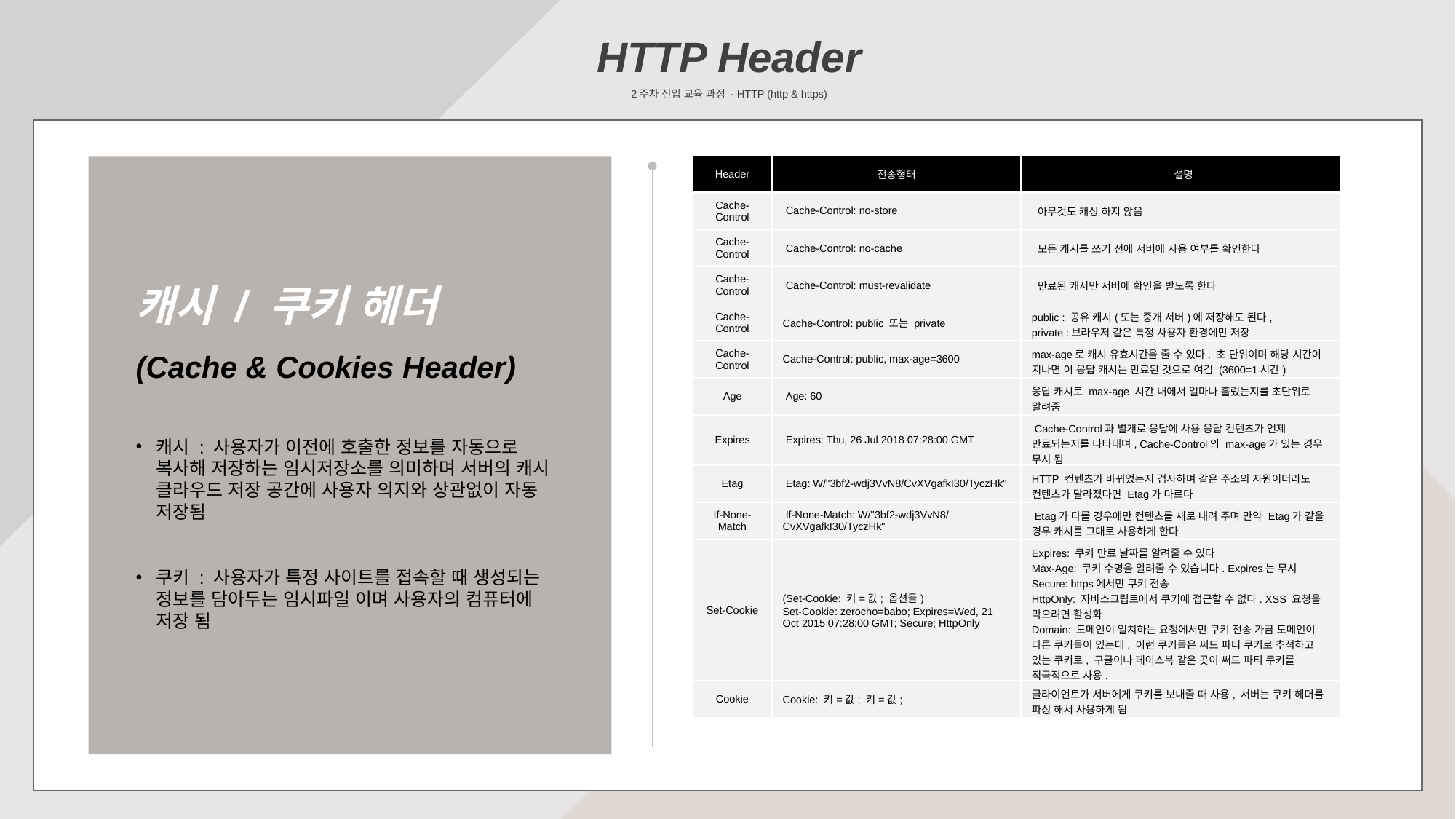

HTTP Header
2주차 신입 교육 과정 - HTTP (http & https)

| Header | 전송형태 | 설명 |
| --- | --- | --- |
| Cache-Control | Cache-Control: no-store | 아무것도 캐싱 하지 않음 |
| Cache-Control | Cache-Control: no-cache | 모든 캐시를 쓰기 전에 서버에 사용 여부를 확인한다 |
| Cache-Control | Cache-Control: must-revalidate | 만료된 캐시만 서버에 확인을 받도록 한다 |
| Cache-Control | Cache-Control: public 또는 private | public : 공유 캐시(또는 중개 서버)에 저장해도 된다, private :브라우저 같은 특정 사용자 환경에만 저장 |
| Cache-Control | Cache-Control: public, max-age=3600 | max-age로 캐시 유효시간을 줄 수 있다. 초 단위이며 해당 시간이 지나면 이 응답 캐시는 만료된 것으로 여김 (3600=1시간) |
| Age | Age: 60 | 응답 캐시로 max-age 시간 내에서 얼마나 흘렀는지를 초단위로 알려줌 |
| Expires | Expires: Thu, 26 Jul 2018 07:28:00 GMT | Cache-Control과 별개로 응답에 사용 응답 컨텐츠가 언제 만료되는지를 나타내며, Cache-Control의 max-age가 있는 경우 무시 됨 |
| Etag | Etag: W/"3bf2-wdj3VvN8/CvXVgafkI30/TyczHk" | HTTP 컨텐츠가 바뀌었는지 검사하며 같은 주소의 자원이더라도 컨텐츠가 달라졌다면 Etag가 다르다 |
| If-None-Match | If-None-Match: W/"3bf2-wdj3VvN8/CvXVgafkI30/TyczHk" | Etag가 다를 경우에만 컨텐츠를 새로 내려 주며 만약 Etag가 같을 경우 캐시를 그대로 사용하게 한다 |
| Set-Cookie | (Set-Cookie: 키=값; 옵션들) Set-Cookie: zerocho=babo; Expires=Wed, 21 Oct 2015 07:28:00 GMT; Secure; HttpOnly | Expires: 쿠키 만료 날짜를 알려줄 수 있다 Max-Age: 쿠키 수명을 알려줄 수 있습니다. Expires는 무시 Secure: https에서만 쿠키 전송 HttpOnly: 자바스크립트에서 쿠키에 접근할 수 없다. XSS 요청을 막으려면 활성화 Domain: 도메인이 일치하는 요청에서만 쿠키 전송 가끔 도메인이 다른 쿠키들이 있는데, 이런 쿠키들은 써드 파티 쿠키로 추적하고 있는 쿠키로, 구글이나 페이스북 같은 곳이 써드 파티 쿠키를 적극적으로 사용. Path: 패스와 일치하는 요청 요청에서만 쿠키가 전송 |
| Cookie | Cookie: 키=값; 키=값; | 클라이언트가 서버에게 쿠키를 보내줄 때 사용, 서버는 쿠키 헤더를 파싱 해서 사용하게 됨 |

캐시 / 쿠키 헤더
(Cache & Cookies Header)

캐시 : 사용자가 이전에 호출한 정보를 자동으로 복사해 저장하는 임시저장소를 의미하며 서버의 캐시 클라우드 저장 공간에 사용자 의지와 상관없이 자동 저장됨

쿠키 : 사용자가 특정 사이트를 접속할 때 생성되는 정보를 담아두는 임시파일 이며 사용자의 컴퓨터에 저장 됨